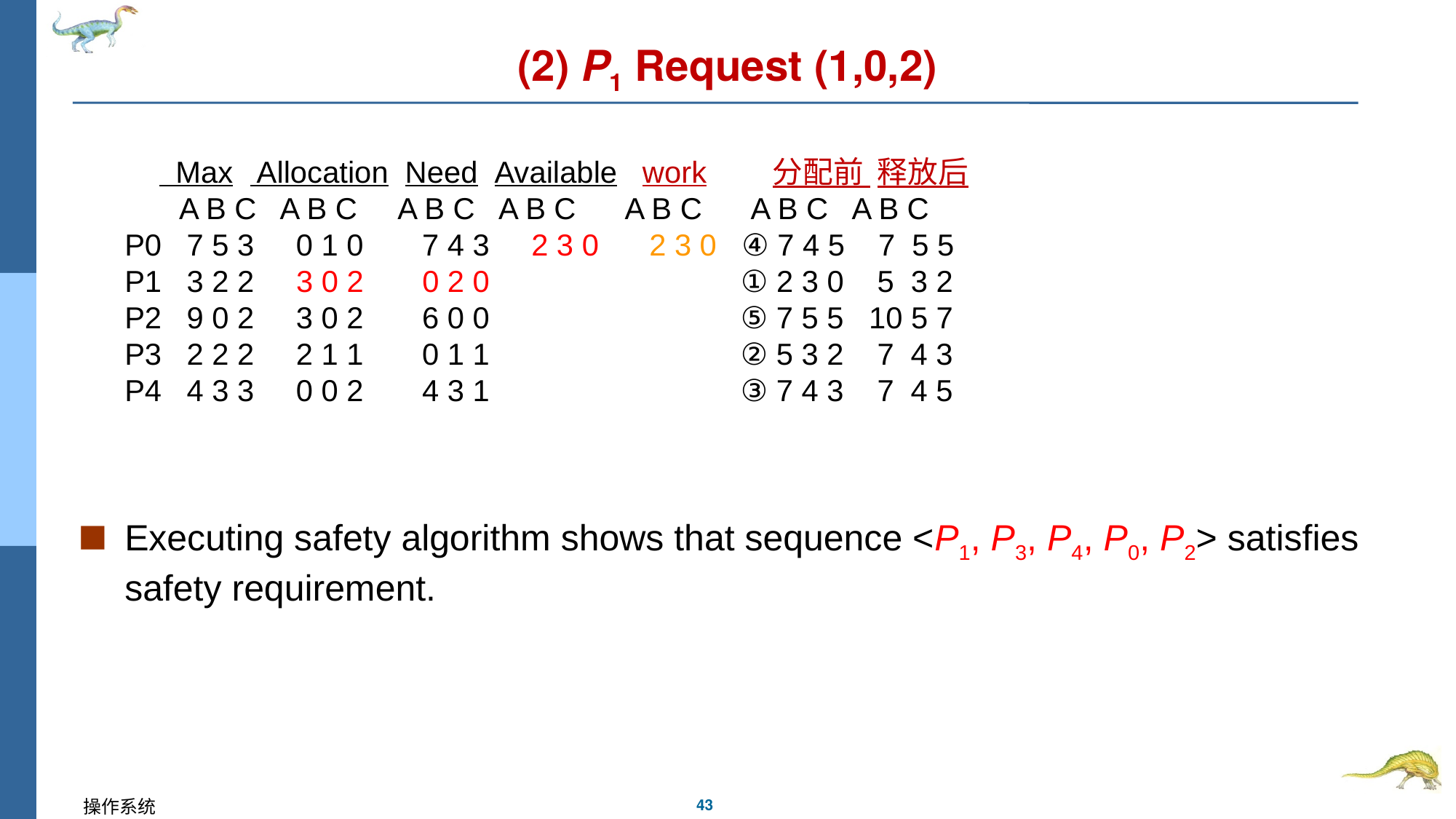

# (2) P1 Request (1,0,2)
           Max   Allocation  Need  Available   work       分配前  释放后
       A B C   A B C     A B C   A B C      A B C      A B C   A B C
P0   7 5 3     0 1 0       7 4 3     2 3 0      2 3 0   ④ 7 4 5    7  5 5　
P1   3 2 2     3 0 2       0 2 0                              ① 2 3 0    5  3 2
P2   9 0 2     3 0 2       6 0 0                              ⑤ 7 5 5   10 5 7
P3   2 2 2     2 1 1       0 1 1                              ② 5 3 2    7  4 3
P4   4 3 3     0 0 2       4 3 1                              ③ 7 4 3    7  4 5

Executing safety algorithm shows that sequence <P1, P3, P4, P0, P2> satisfies safety requirement.